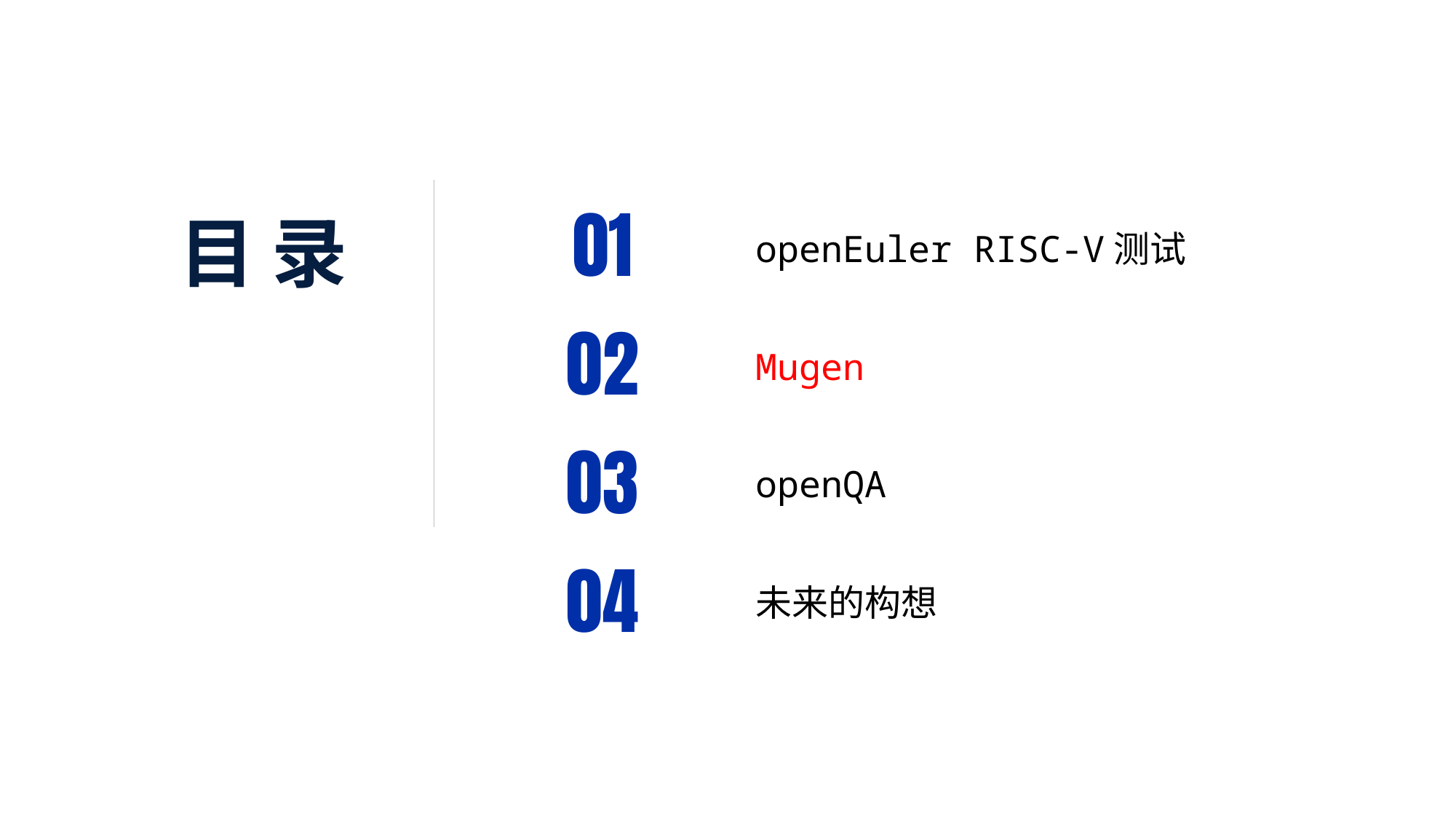

01
目 录
openEuler RISC-V测试
02
Mugen
03
openQA
04
未来的构想